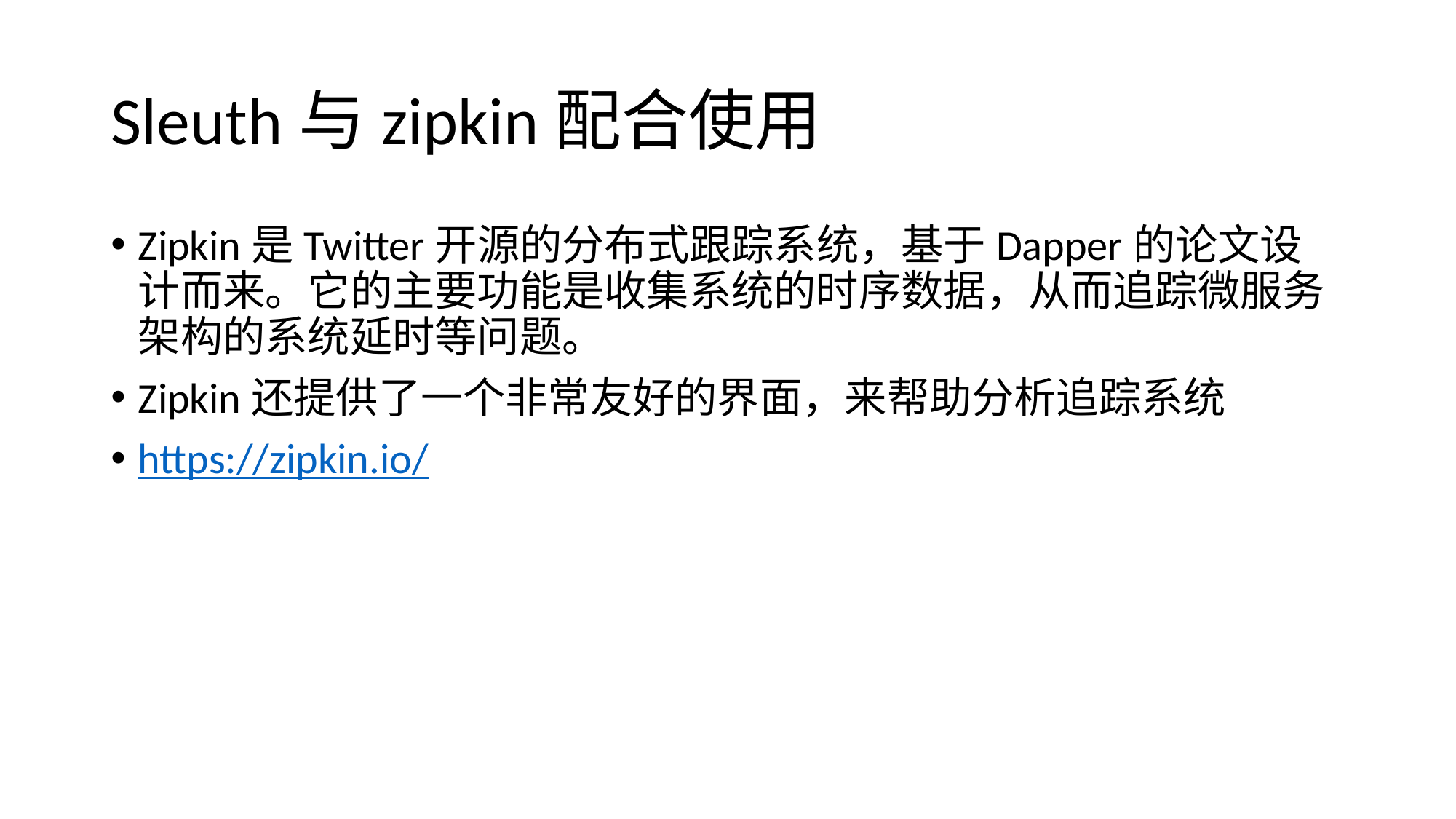

# Sleuth与zipkin配合使用
Zipkin是Twitter开源的分布式跟踪系统，基于Dapper的论文设计而来。它的主要功能是收集系统的时序数据，从而追踪微服务架构的系统延时等问题。
Zipkin还提供了一个非常友好的界面，来帮助分析追踪系统
https://zipkin.io/